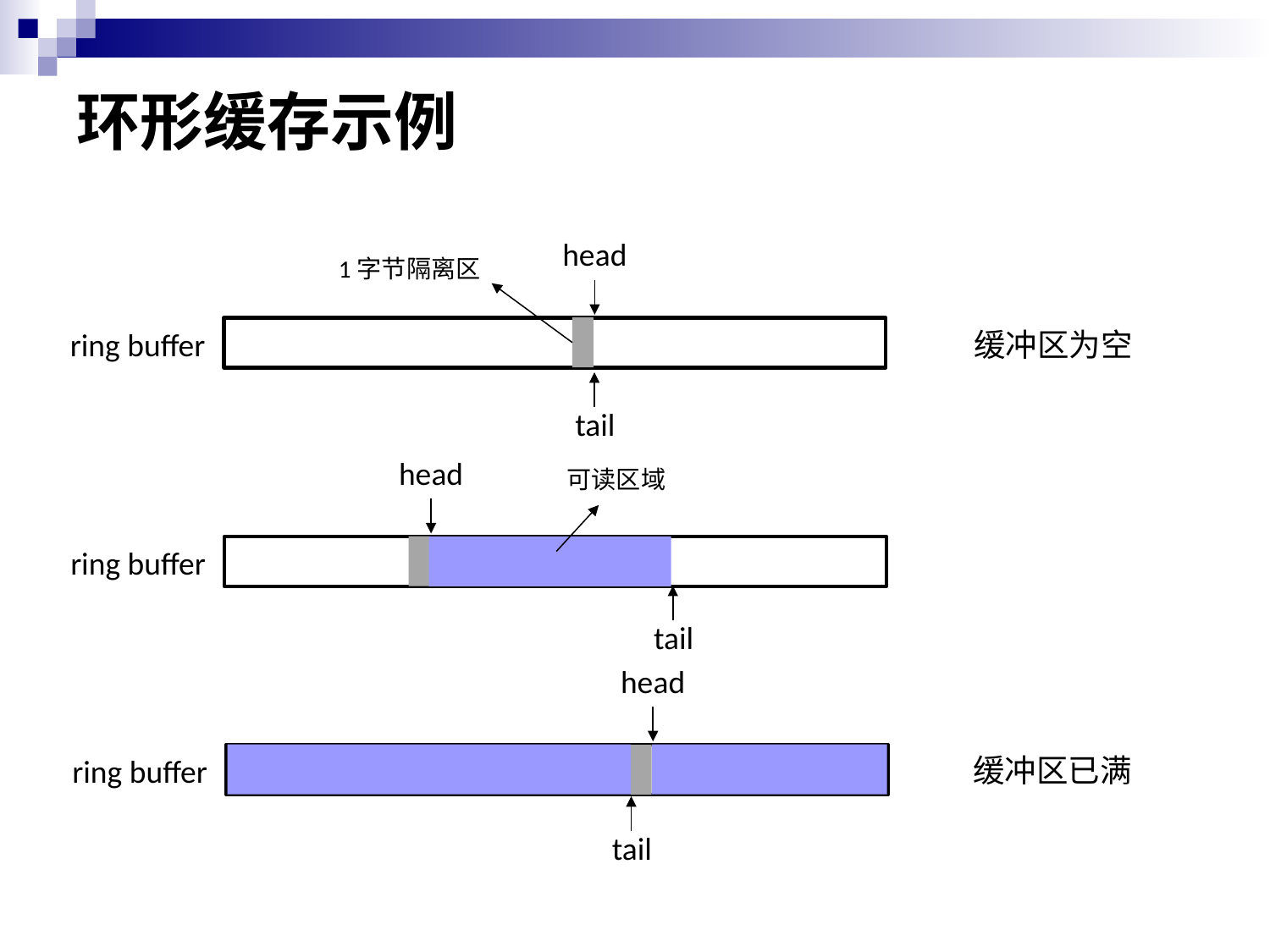

# 环形缓存示例
head
1字节隔离区

ring buffer
缓冲区为空
tail
head
可读区域

ring buffer
tail
head

缓冲区已满
ring buffer
tail
18